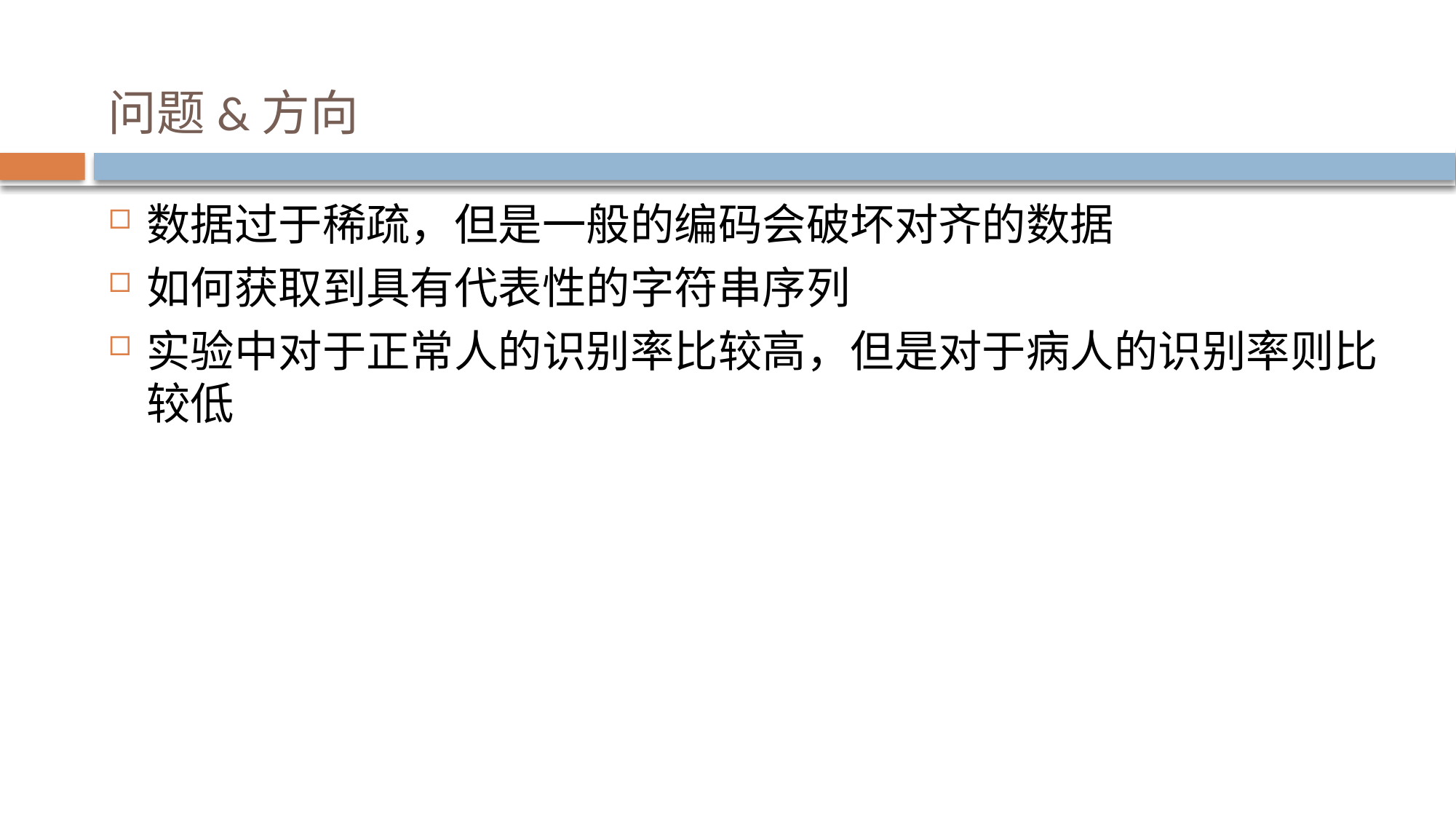

# 问题&方向
数据过于稀疏，但是一般的编码会破坏对齐的数据
如何获取到具有代表性的字符串序列
实验中对于正常人的识别率比较高，但是对于病人的识别率则比较低